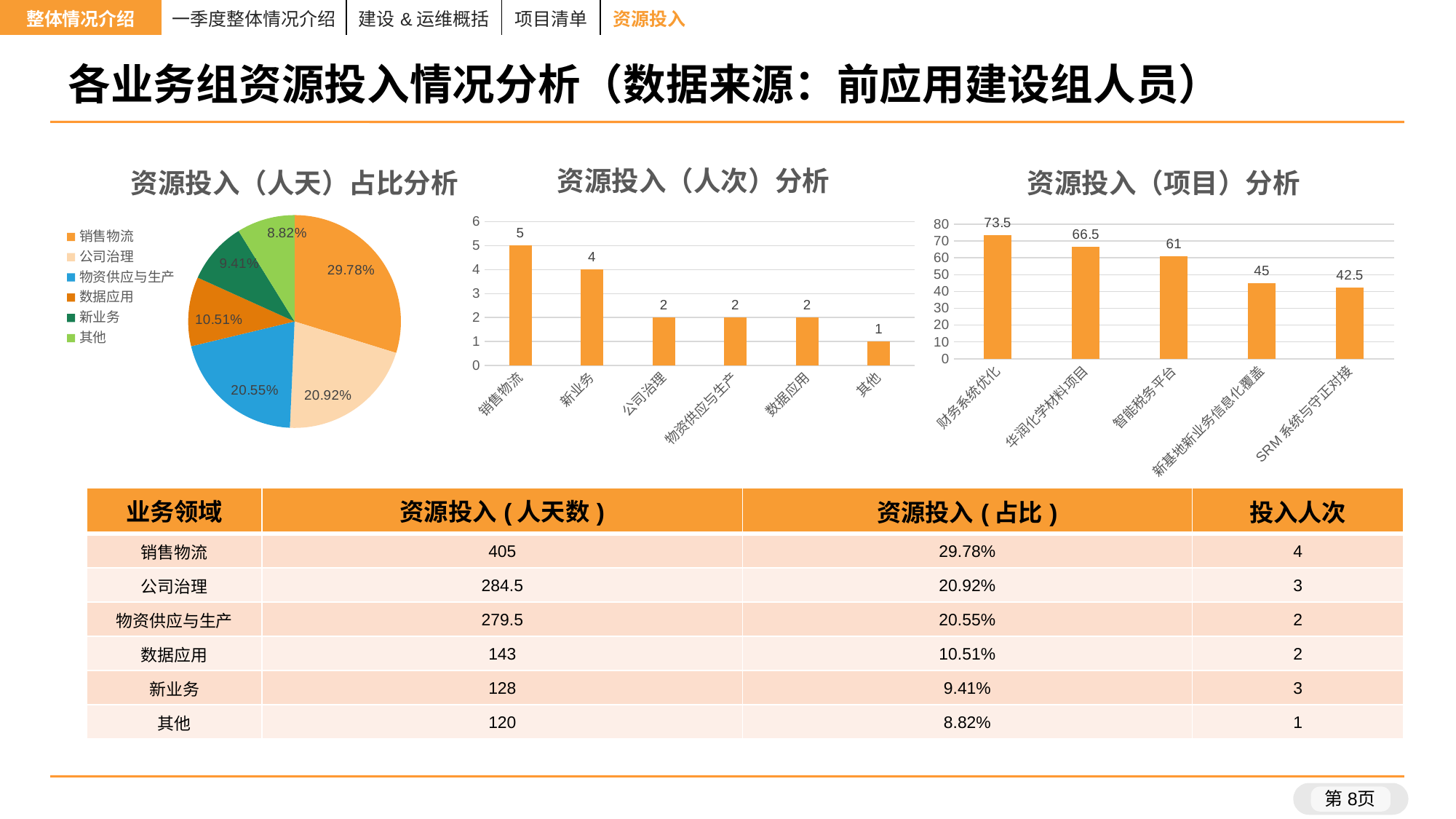

| 整体情况介绍 | 一季度整体情况介绍 | 建设&运维概括 | 项目清单 | 资源投入 |  |  |  |  |
| --- | --- | --- | --- | --- | --- | --- | --- | --- |
# 各业务组资源投入情况分析（数据来源：前应用建设组人员）

### Chart: 资源投入（人次）分析

| Category | 投入人次 |
|---|---|
| 销售物流 | 5.0 |
| 新业务 | 4.0 |
| 公司治理 | 2.0 |
| 物资供应与生产 | 2.0 |
| 数据应用 | 2.0 |
| 其他 | 1.0 |

### Chart: 资源投入（项目）分析

| Category | 人天 |
|---|---|
| 财务系统优化 | 73.5 |
| 华润化学材料项目 | 66.5 |
| 智能税务平台 | 61.0 |
| 新基地新业务信息化覆盖 | 45.0 |
| SRM系统与守正对接 | 42.5 |

### Chart: 资源投入（人天）占比分析

| Category | 汇总 |
|---|---|
| 销售物流 | 0.2977941176470588 |
| 公司治理 | 0.2091911764705882 |
| 物资供应与生产 | 0.20551470588235293 |
| 数据应用 | 0.10514705882352941 |
| 新业务 | 0.09411764705882353 |
| 其他 | 0.08823529411764706 |
| 业务领域 | 资源投入(人天数) | 资源投入(占比) | 投入人次 |
| --- | --- | --- | --- |
| 销售物流 | 405 | 29.78% | 4 |
| 公司治理 | 284.5 | 20.92% | 3 |
| 物资供应与生产 | 279.5 | 20.55% | 2 |
| 数据应用 | 143 | 10.51% | 2 |
| 新业务 | 128 | 9.41% | 3 |
| 其他 | 120 | 8.82% | 1 |